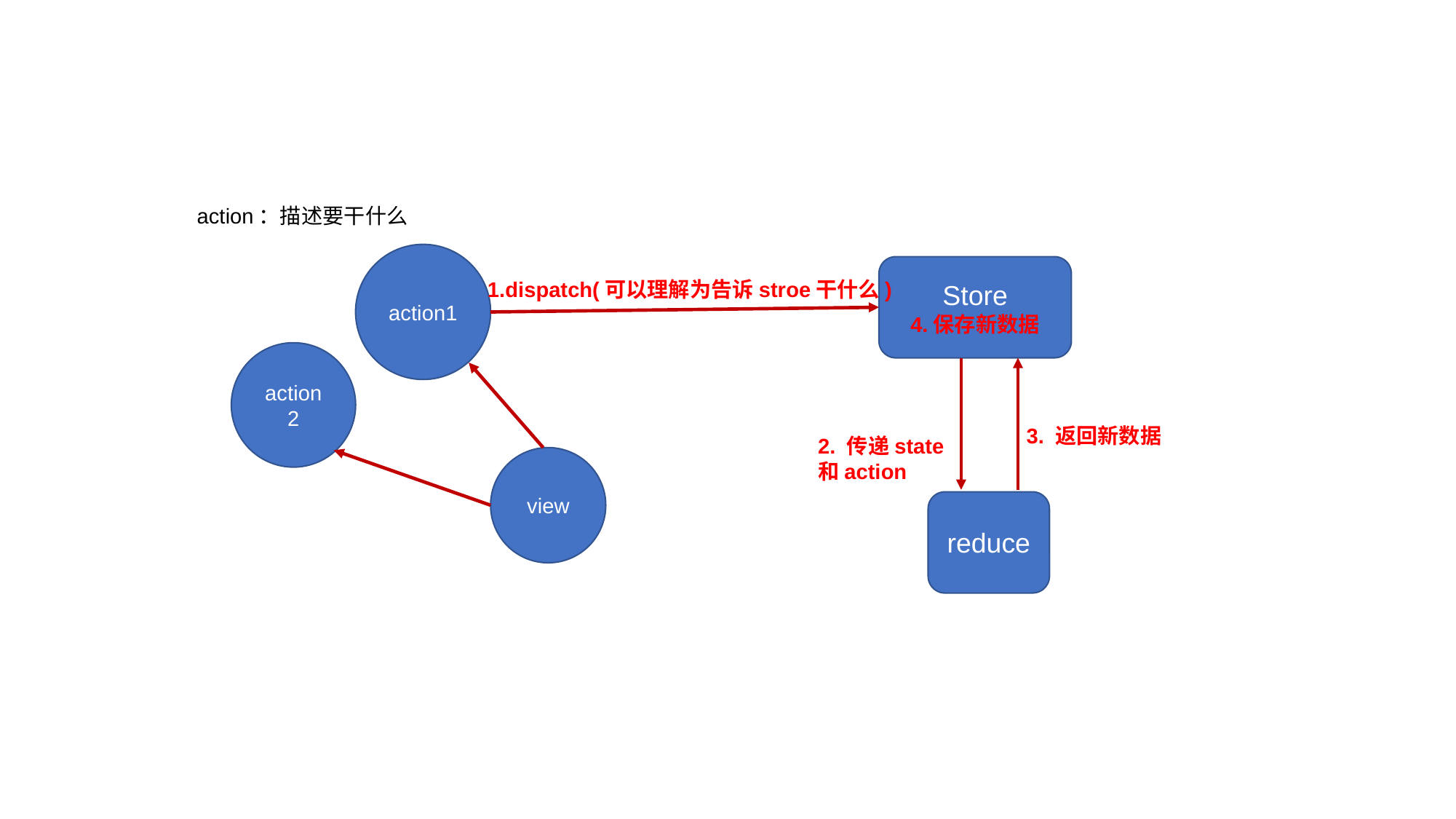

action：描述要干什么
action1
Store
4.保存新数据
1.dispatch(可以理解为告诉stroe干什么)
action2
3. 返回新数据
2. 传递state
和action

view
reduce